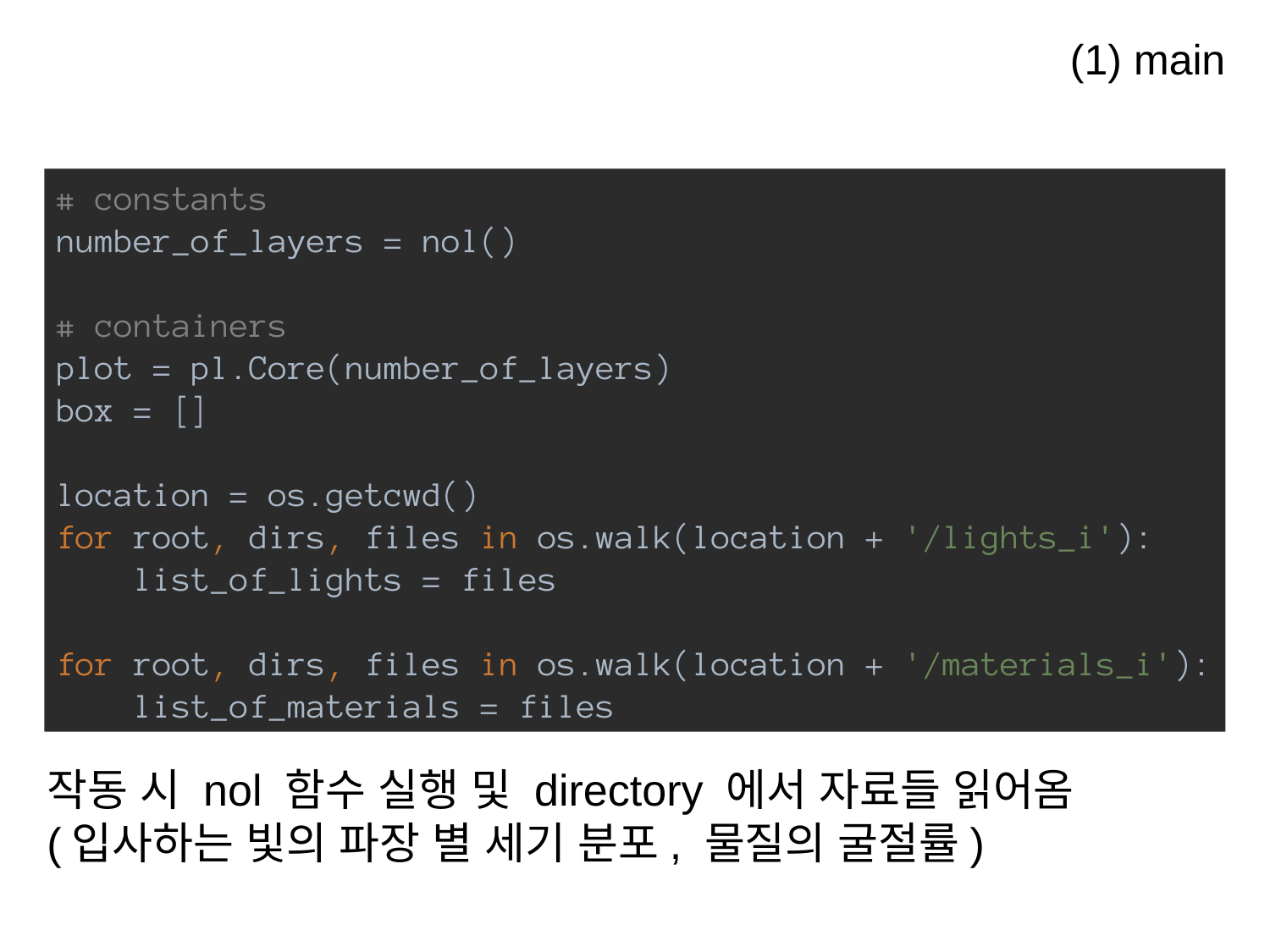

(1) main
# constants number_of_layers = nol() # containers plot = pl.Core(number_of_layers) box = [] location = os.getcwd() for root, dirs, files in os.walk(location + '/lights_i'): list_of_lights = files for root, dirs, files in os.walk(location + '/materials_i'): list_of_materials = files
작동 시 nol 함수 실행 및 directory 에서 자료들 읽어옴
(입사하는 빛의 파장 별 세기 분포, 물질의 굴절률)